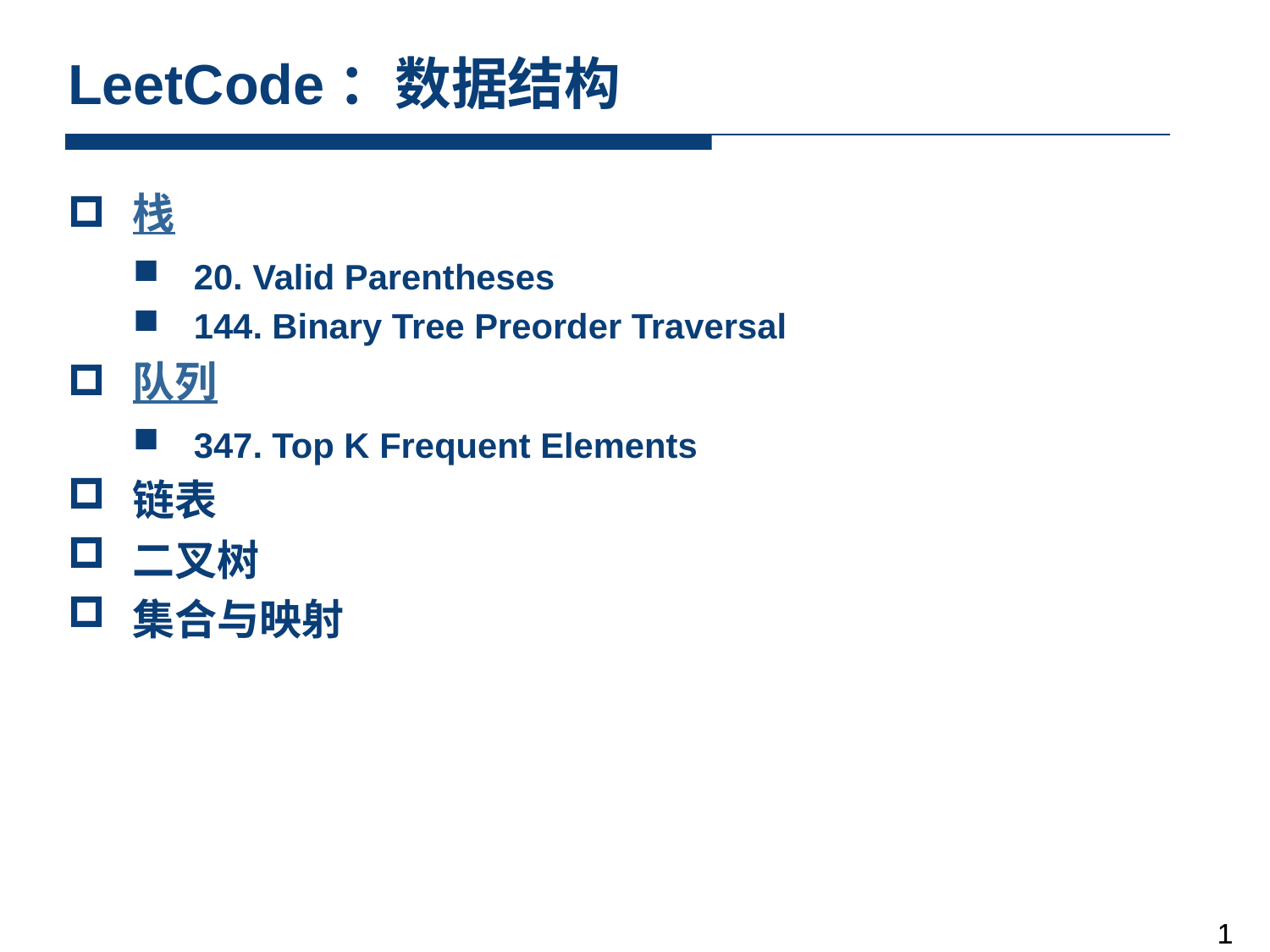

# LeetCode：数据结构
栈
20. Valid Parentheses
144. Binary Tree Preorder Traversal
队列
347. Top K Frequent Elements
链表
二叉树
集合与映射